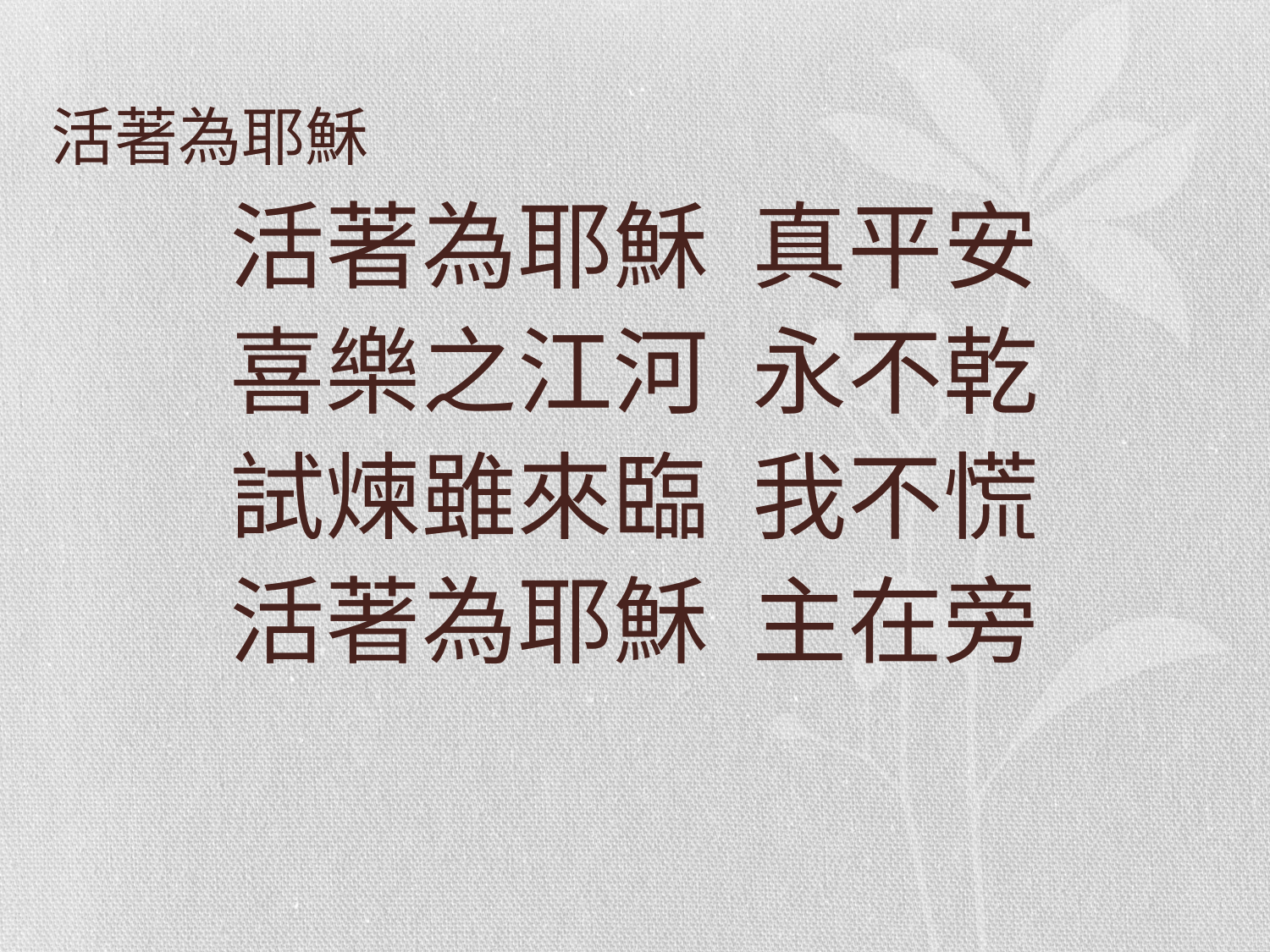

# 活著為耶穌
活著為耶穌  真平安
喜樂之江河  永不乾
試煉雖來臨  我不慌
活著為耶穌  主在旁